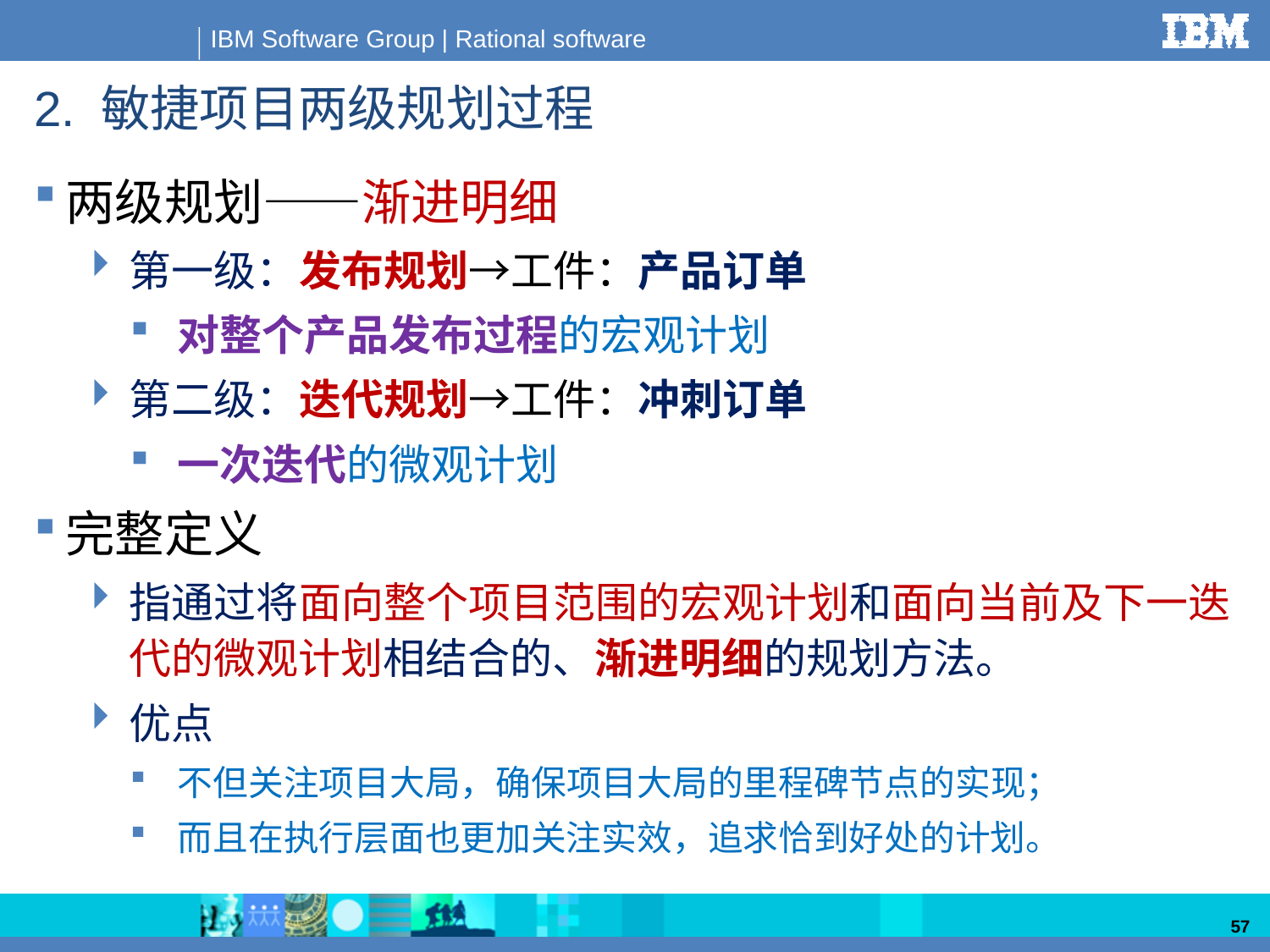

# 2. 敏捷项目两级规划过程
两级规划——渐进明细
第一级：发布规划→工件：产品订单
对整个产品发布过程的宏观计划
第二级：迭代规划→工件：冲刺订单
一次迭代的微观计划
完整定义
指通过将面向整个项目范围的宏观计划和面向当前及下一迭代的微观计划相结合的、渐进明细的规划方法。
优点
不但关注项目大局，确保项目大局的里程碑节点的实现；
而且在执行层面也更加关注实效，追求恰到好处的计划。
57